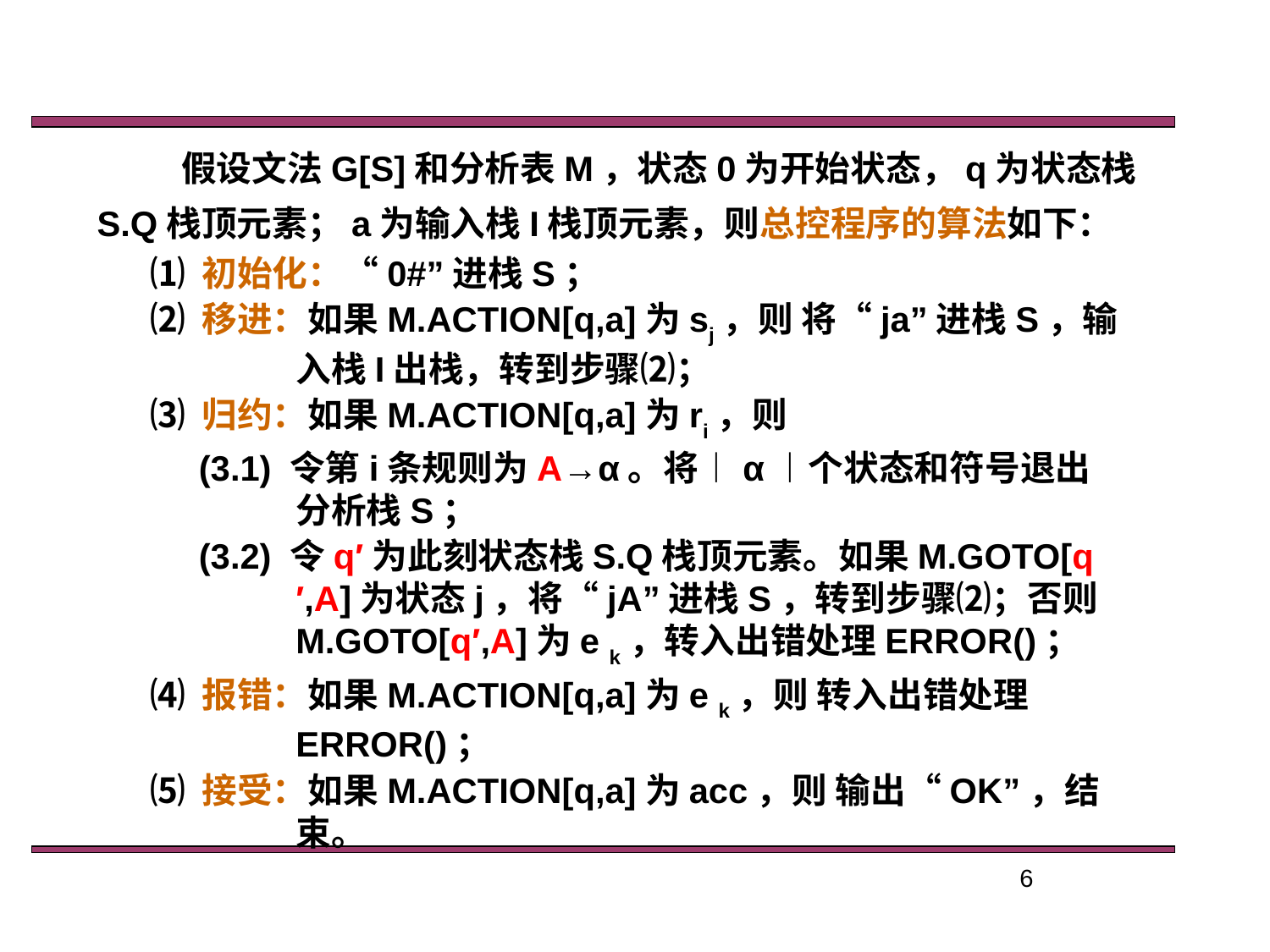

假设文法G[S]和分析表M，状态0为开始状态，q为状态栈S.Q栈顶元素；a为输入栈I栈顶元素，则总控程序的算法如下：
⑴ 初始化：“0#”进栈S；
⑵ 移进：如果M.ACTION[q,a]为sj，则 将“ja”进栈S，输入栈I出栈，转到步骤⑵；
⑶ 归约：如果M.ACTION[q,a]为ri，则
     (3.1) 令第i条规则为A→α。将︱α︱个状态和符号退出分析栈S；
     (3.2) 令q′为此刻状态栈S.Q栈顶元素。如果M.GOTO[q′,A]为状态j，将“jA”进栈S，转到步骤⑵；否则M.GOTO[q′,A]为e k，转入出错处理ERROR()；
⑷ 报错：如果M.ACTION[q,a]为e k，则 转入出错处理ERROR()；
⑸ 接受：如果M.ACTION[q,a]为acc，则 输出“OK”，结束。
6